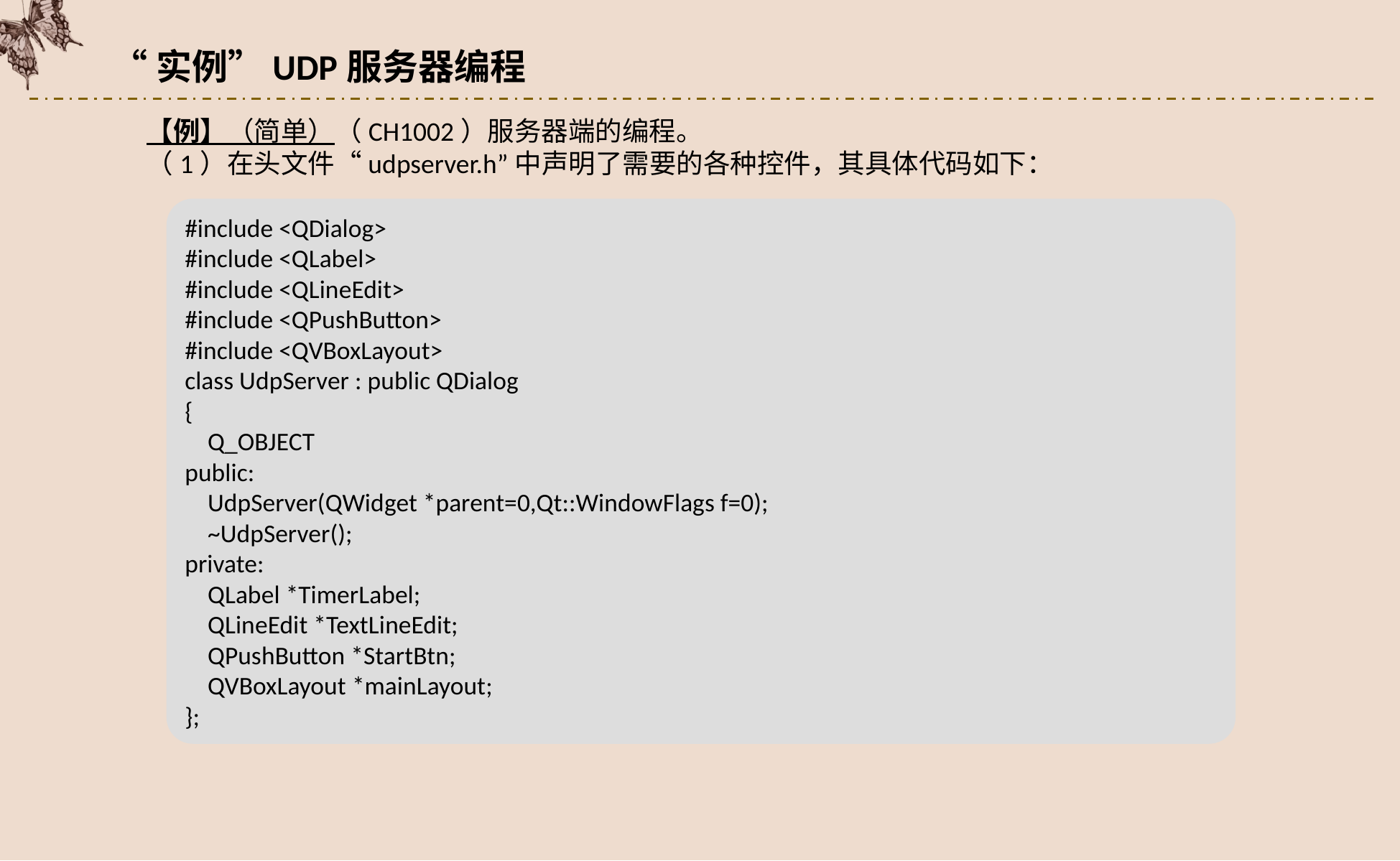

“实例”UDP服务器编程
【例】（简单）（CH1002）服务器端的编程。
（1）在头文件“udpserver.h”中声明了需要的各种控件，其具体代码如下：
#include <QDialog>
#include <QLabel>
#include <QLineEdit>
#include <QPushButton>
#include <QVBoxLayout>
class UdpServer : public QDialog
{
    Q_OBJECT
public:
    UdpServer(QWidget *parent=0,Qt::WindowFlags f=0);
    ~UdpServer();
private:
    QLabel *TimerLabel;
    QLineEdit *TextLineEdit;
    QPushButton *StartBtn;
    QVBoxLayout *mainLayout;
};